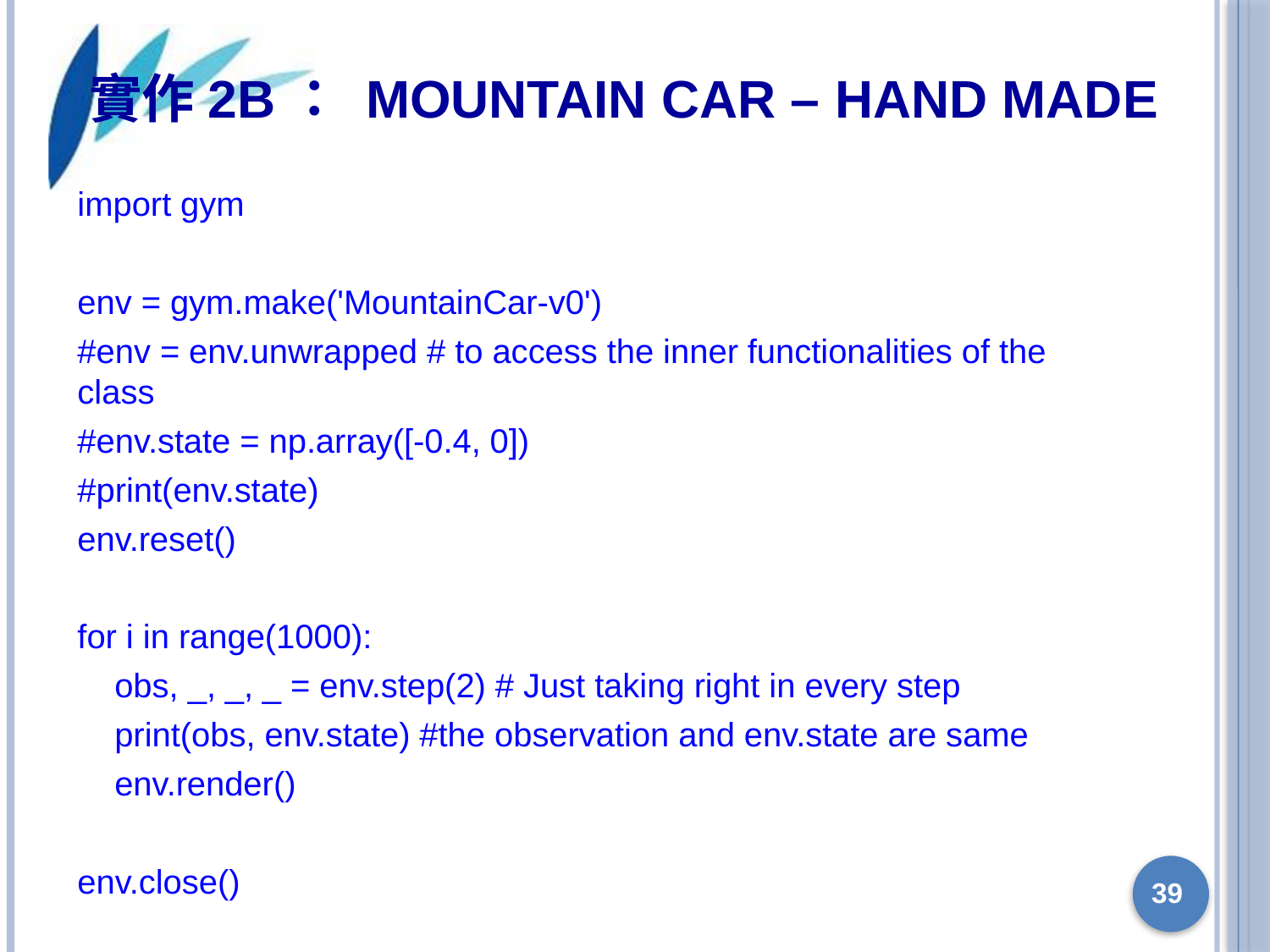

# 實作2b： Mountain Car – hand made
import gym

env = gym.make('MountainCar-v0')
#env = env.unwrapped # to access the inner functionalities of the class
#env.state = np.array([-0.4, 0])
#print(env.state)
env.reset()

for i in range(1000):
    obs, _, _, _ = env.step(2) # Just taking right in every step
    print(obs, env.state) #the observation and env.state are same
    env.render()

env.close()

39